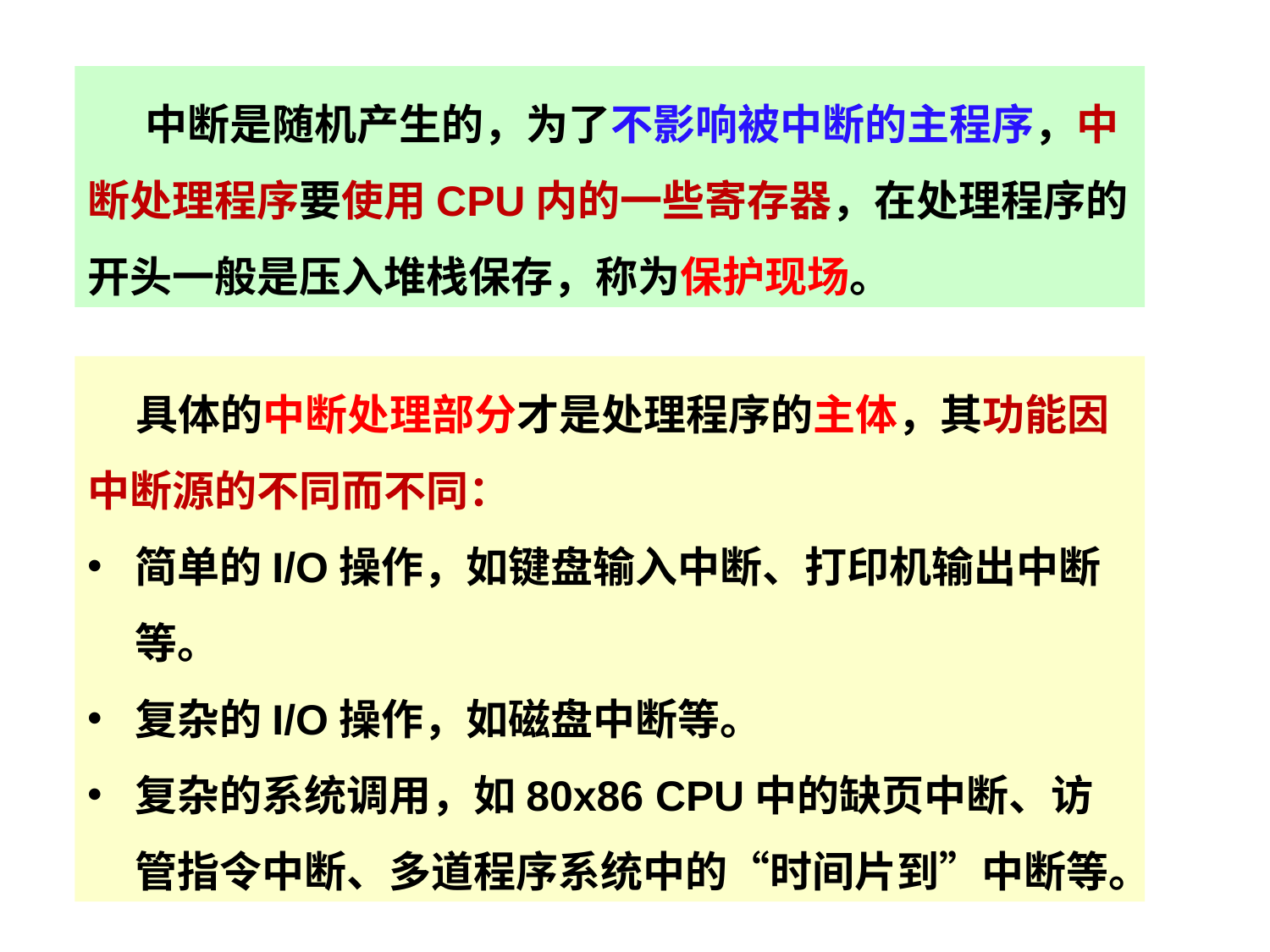

中断是随机产生的，为了不影响被中断的主程序，中断处理程序要使用CPU内的一些寄存器，在处理程序的开头一般是压入堆栈保存，称为保护现场。
    具体的中断处理部分才是处理程序的主体，其功能因中断源的不同而不同：
简单的I/O操作，如键盘输入中断、打印机输出中断等。
复杂的I/O操作，如磁盘中断等。
复杂的系统调用，如80x86 CPU中的缺页中断、访管指令中断、多道程序系统中的“时间片到”中断等。
53